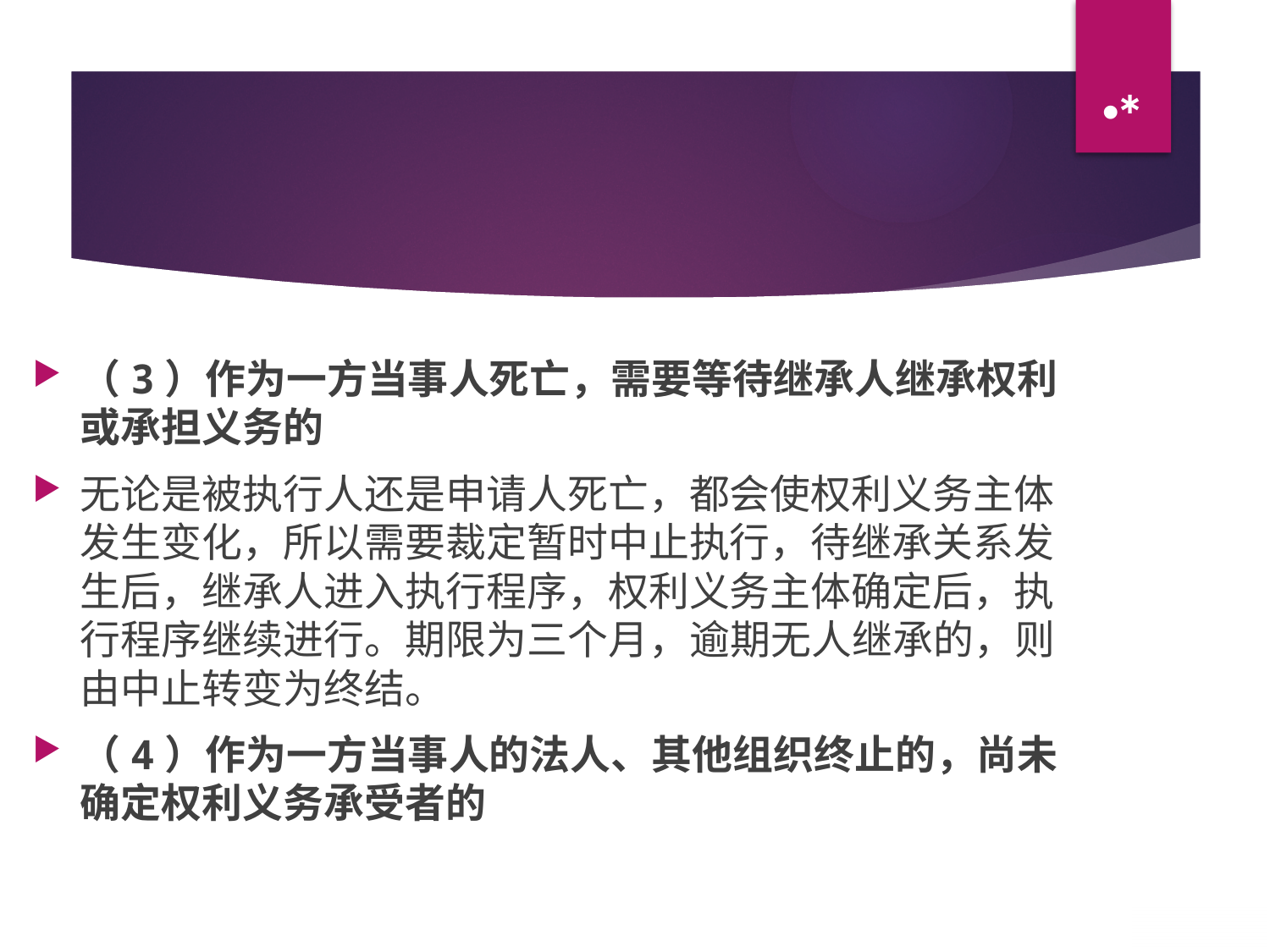

*
#
（3）作为一方当事人死亡，需要等待继承人继承权利或承担义务的
无论是被执行人还是申请人死亡，都会使权利义务主体发生变化，所以需要裁定暂时中止执行，待继承关系发生后，继承人进入执行程序，权利义务主体确定后，执行程序继续进行。期限为三个月，逾期无人继承的，则由中止转变为终结。
（4）作为一方当事人的法人、其他组织终止的，尚未确定权利义务承受者的